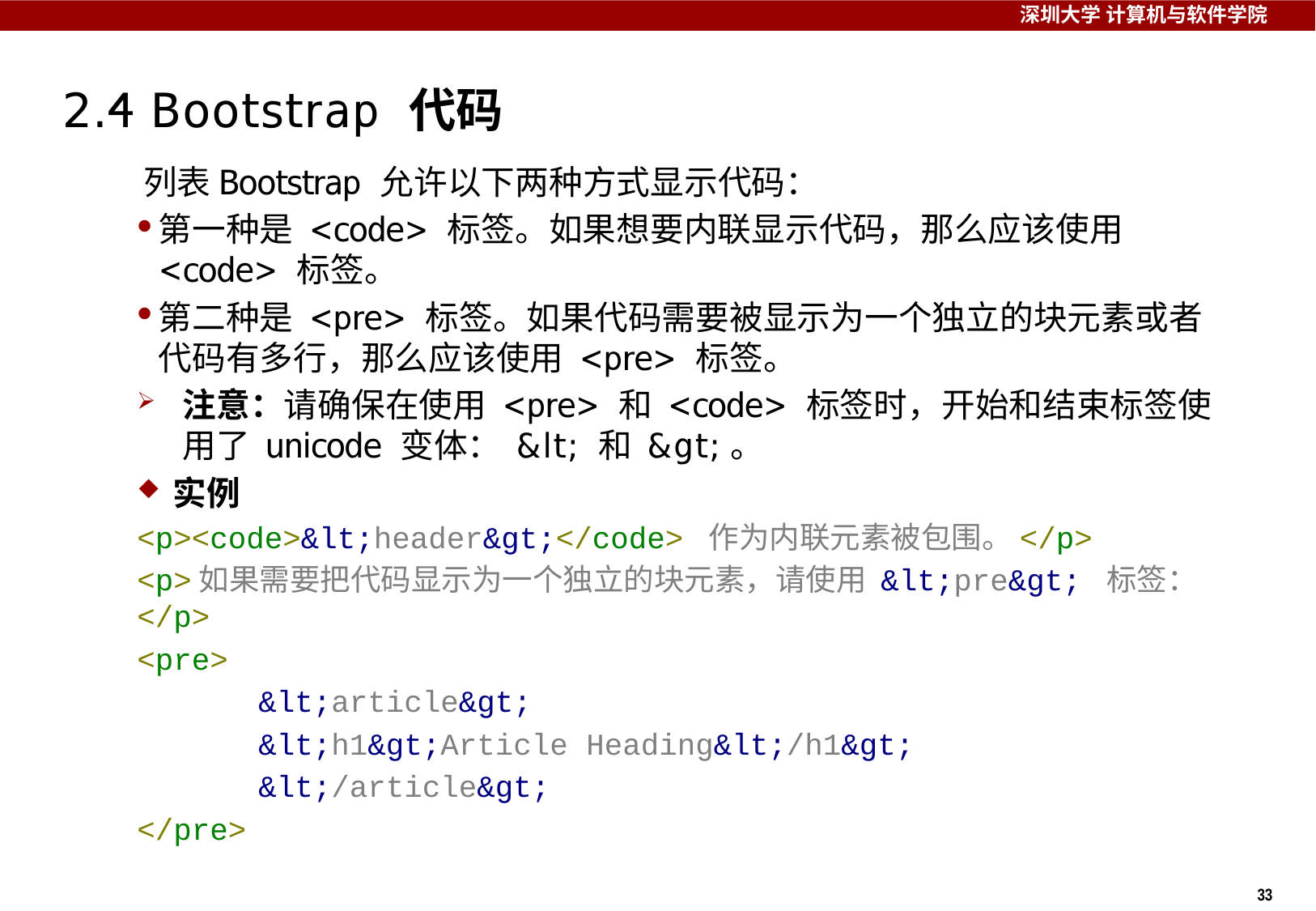

# 2.4 Bootstrap 代码
   列表Bootstrap 允许以下两种方式显示代码：
第一种是 <code> 标签。如果想要内联显示代码，那么应该使用 <code> 标签。
第二种是 <pre> 标签。如果代码需要被显示为一个独立的块元素或者代码有多行，那么应该使用 <pre> 标签。
注意：请确保在使用 <pre> 和 <code> 标签时，开始和结束标签使用了 unicode 变体： &lt; 和 &gt;。
实例
<p><code>&lt;header&gt;</code> 作为内联元素被包围。</p>
<p>如果需要把代码显示为一个独立的块元素，请使用 &lt;pre&gt; 标签：</p>
<pre>
	&lt;article&gt;
	&lt;h1&gt;Article Heading&lt;/h1&gt;
	&lt;/article&gt;
</pre>